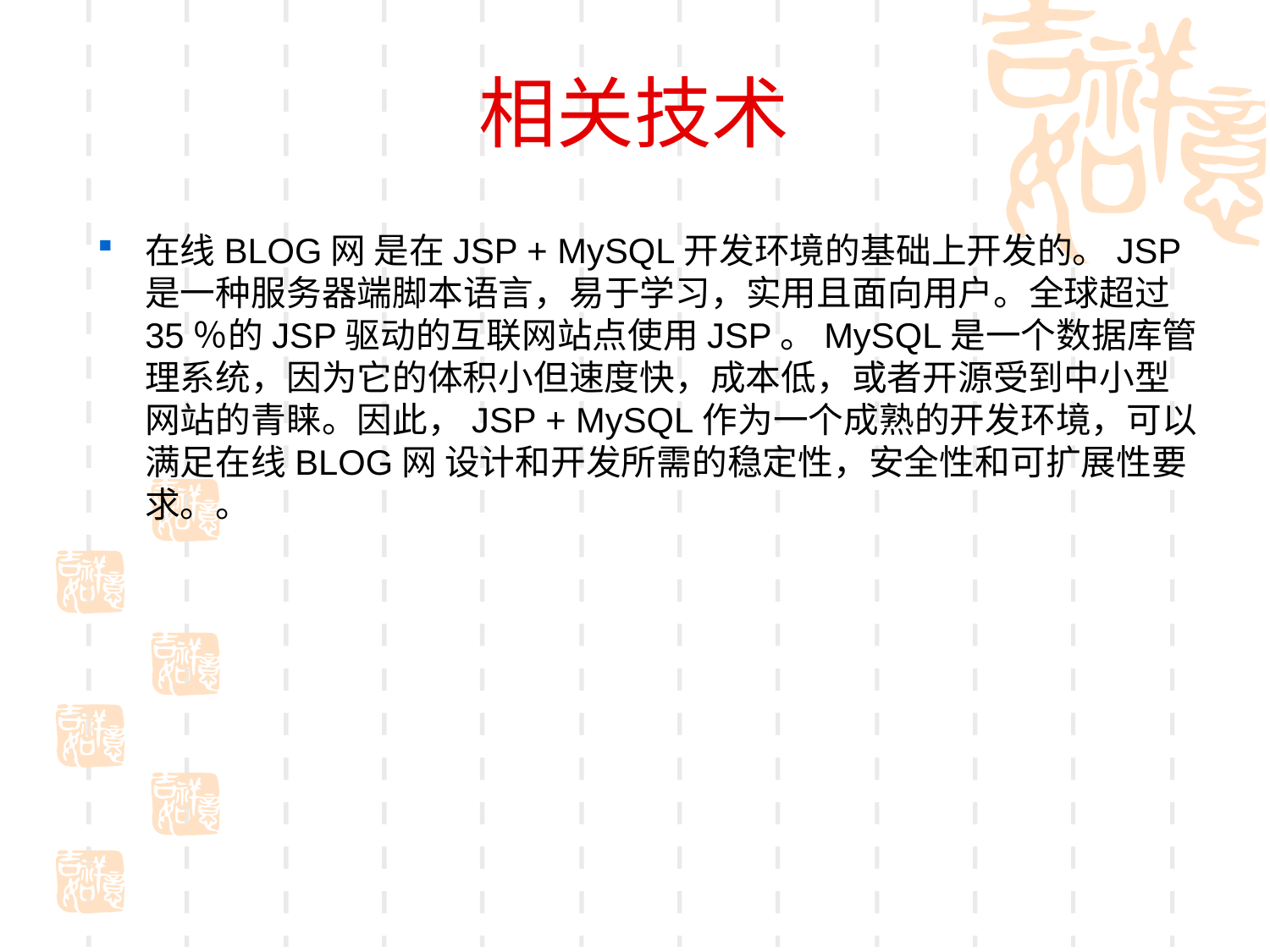

# 相关技术
在线BLOG网 是在JSP + MySQL开发环境的基础上开发的。JSP是一种服务器端脚本语言，易于学习，实用且面向用户。全球超过35％的JSP驱动的互联网站点使用JSP。MySQL是一个数据库管理系统，因为它的体积小但速度快，成本低，或者开源受到中小型网站的青睐。因此，JSP + MySQL作为一个成熟的开发环境，可以满足在线BLOG网 设计和开发所需的稳定性，安全性和可扩展性要求。。